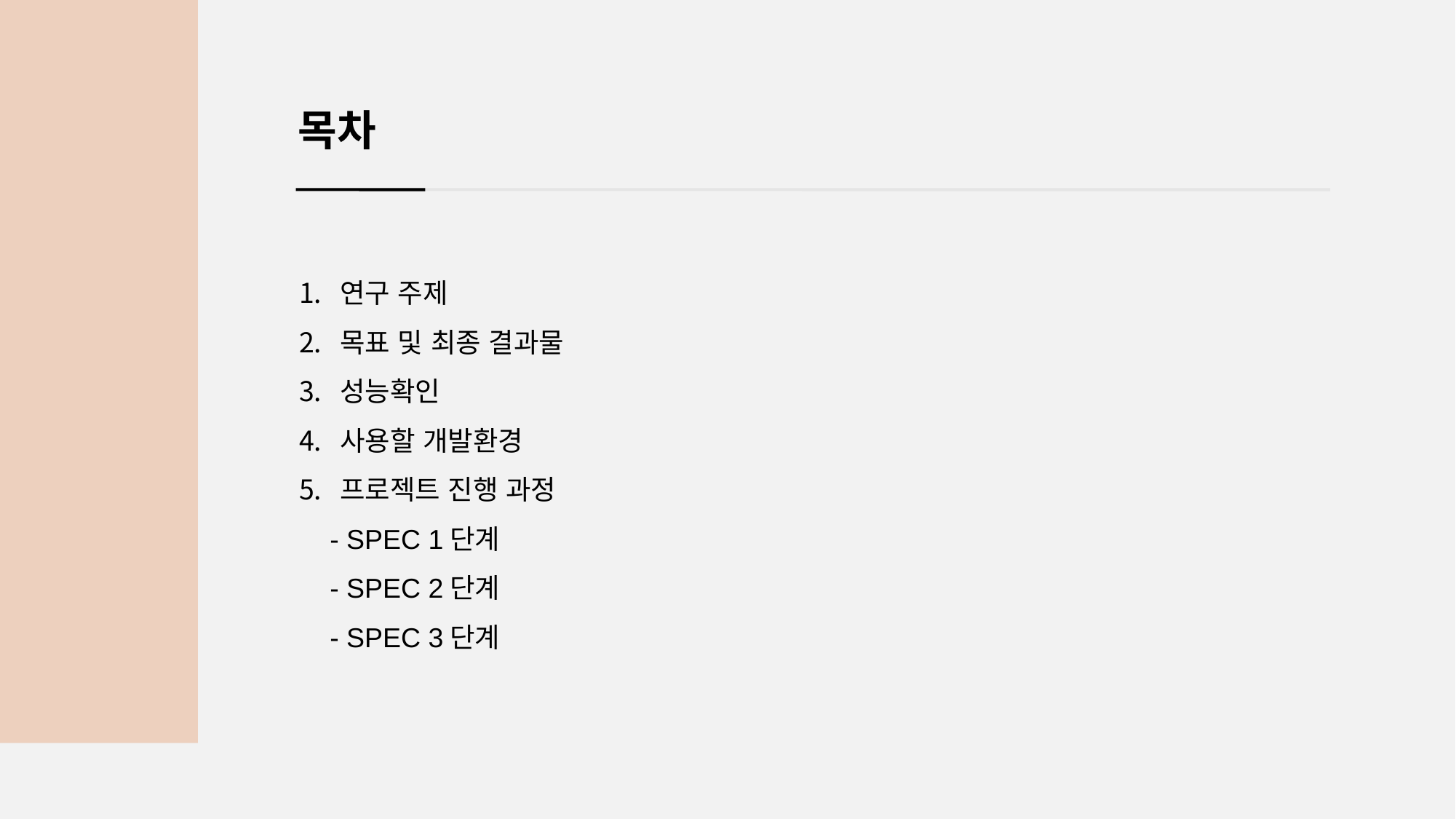

목차

연구 주제
목표 및 최종 결과물
성능확인
사용할 개발환경
프로젝트 진행 과정
    - SPEC 1단계
    - SPEC 2단계
    - SPEC 3단계